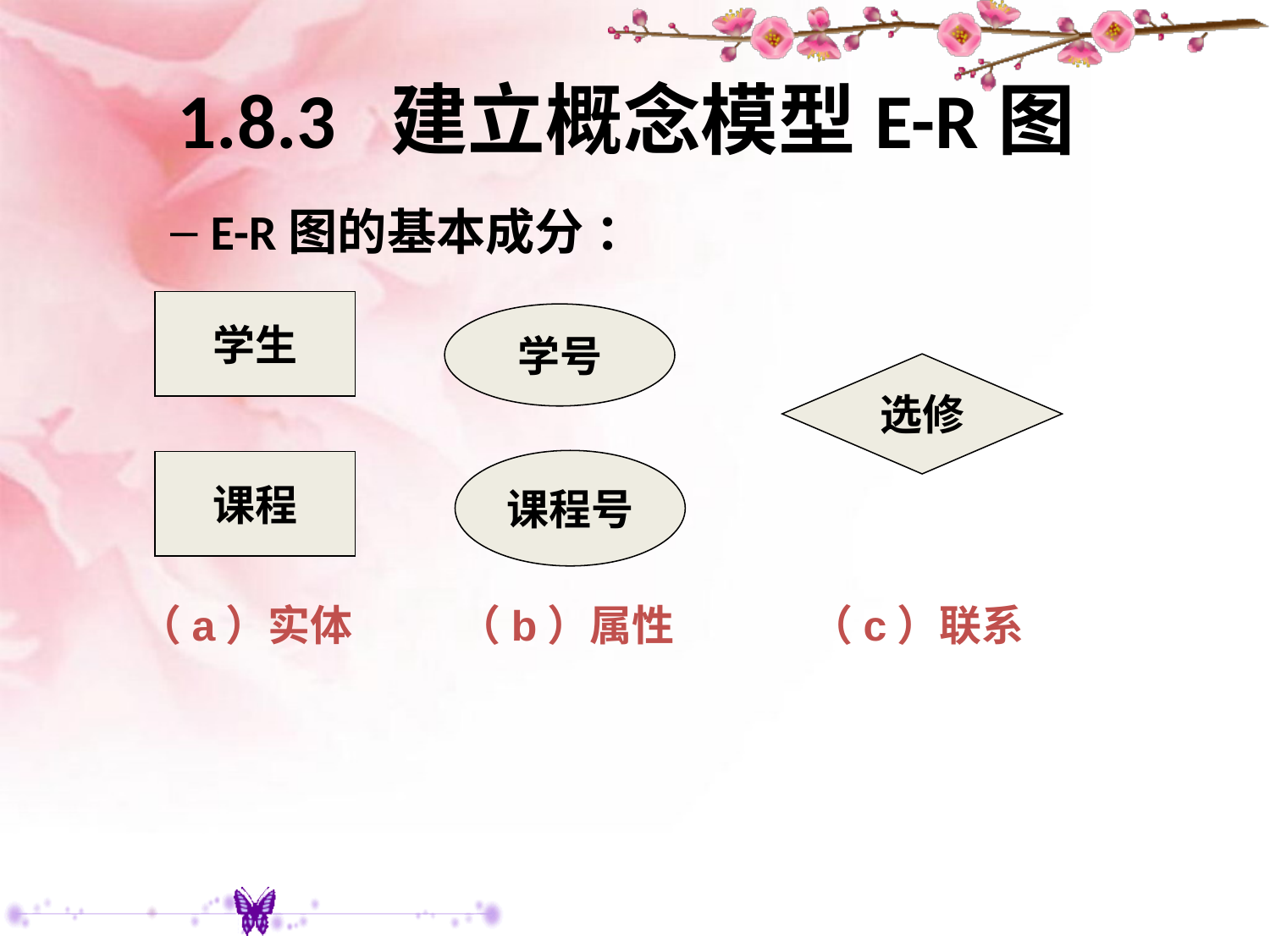

# 1.8.3  建立概念模型E-R图
E-R图的基本成分 ：
学生
学号
选修
课程号
课程
（a）实体
（b）属性
（c）联系